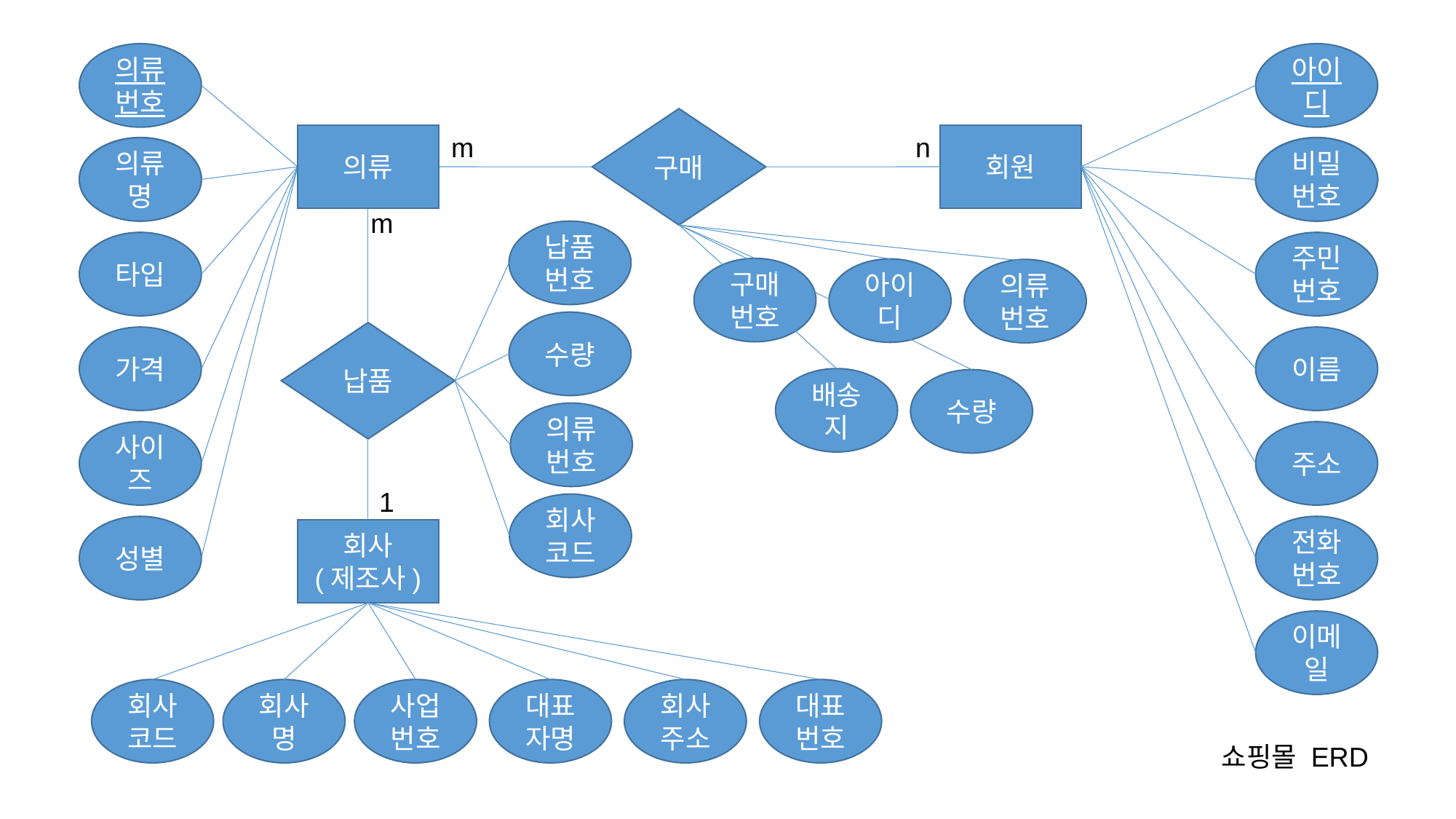

의류번호
아이디
구매
m
n
회원
의류
의류명
의류명
의류명
비밀번호
m
납품번호
타입
주민번호
구매번호
아이디
의류번호
수량
납품
가격
이름
배송지
수량
의류번호
사이즈
주소
1
회사코드
성별
전화번호
회사
(제조사)
이메일
회사주소
대표번호
회사코드
회사명
사업번호
대표자명
쇼핑몰 ERD